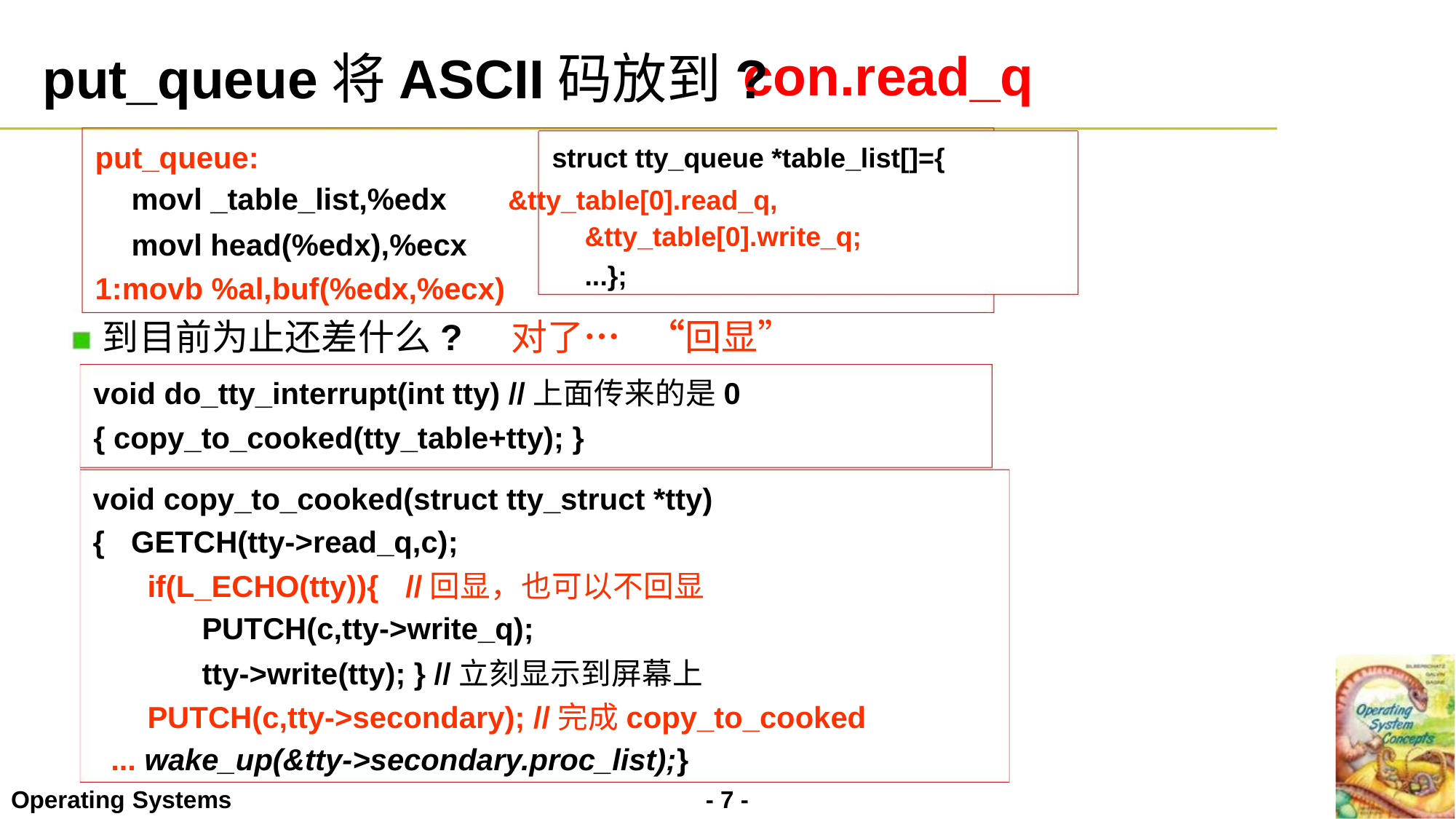

con.read_q
put_queue将ASCII码放到?

put_queue:
struct tty_queue *table_list[]={
movl _table_list,%edx &tty_table[0].read_q,
&tty_table[0].write_q;
movl head(%edx),%ecx
...};
1:movb %al,buf(%edx,%ecx)
到目前为止还差什么? 对了… “回显”

void do_tty_interrupt(int tty) //上面传来的是0
{ copy_to_cooked(tty_table+tty); }
void copy_to_cooked(struct tty_struct *tty)
{ GETCH(tty->read_q,c);
if(L_ECHO(tty)){ //回显，也可以不回显
PUTCH(c,tty->write_q);

tty->write(tty); } //立刻显示到屏幕上
PUTCH(c,tty->secondary); //完成copy_to_cooked
... wake_up(&tty->secondary.proc_list);}
- 7 -
Operating Systems